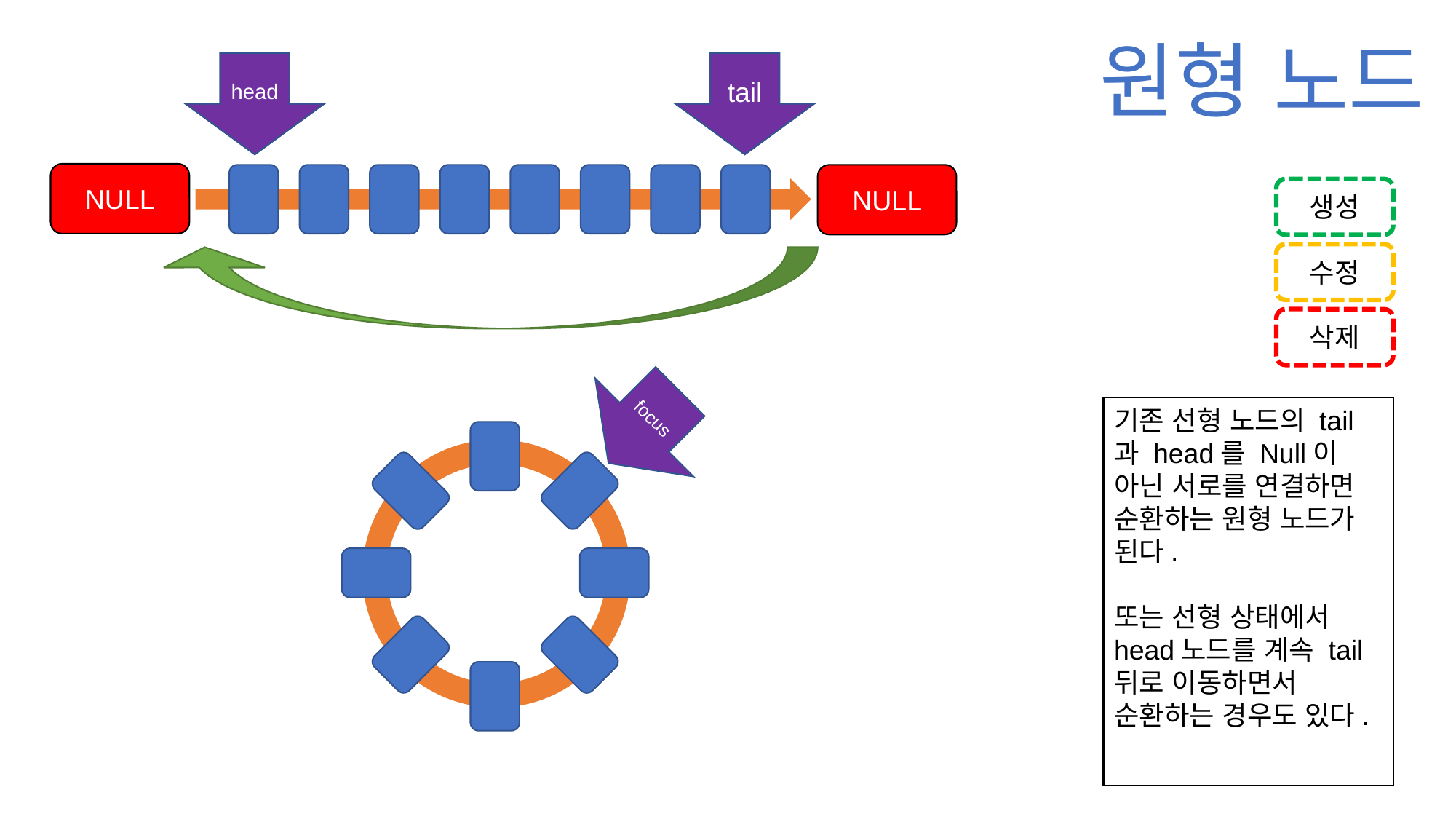

원형 노드
head
tail
NULL

NULL

생성

수정

삭제
focus
기존 선형 노드의 tail과 head를 Null이 아닌 서로를 연결하면
순환하는 원형 노드가 된다.

또는 선형 상태에서 head노드를 계속 tail 뒤로 이동하면서 순환하는 경우도 있다.